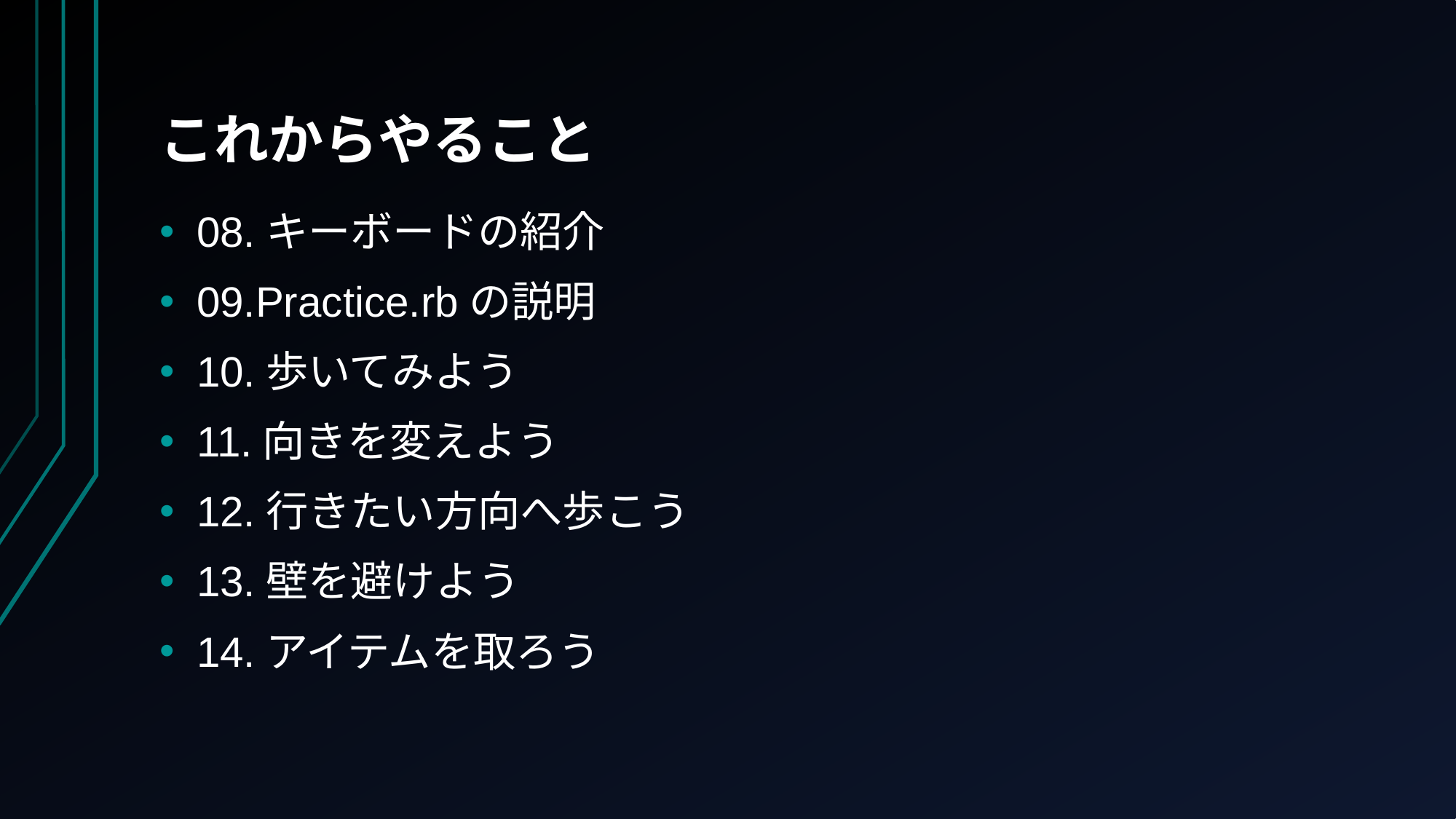

# これからやること
08.キーボードの紹介
09.Practice.rbの説明
10.歩いてみよう
11.向きを変えよう
12.行きたい方向へ歩こう
13.壁を避けよう
14.アイテムを取ろう